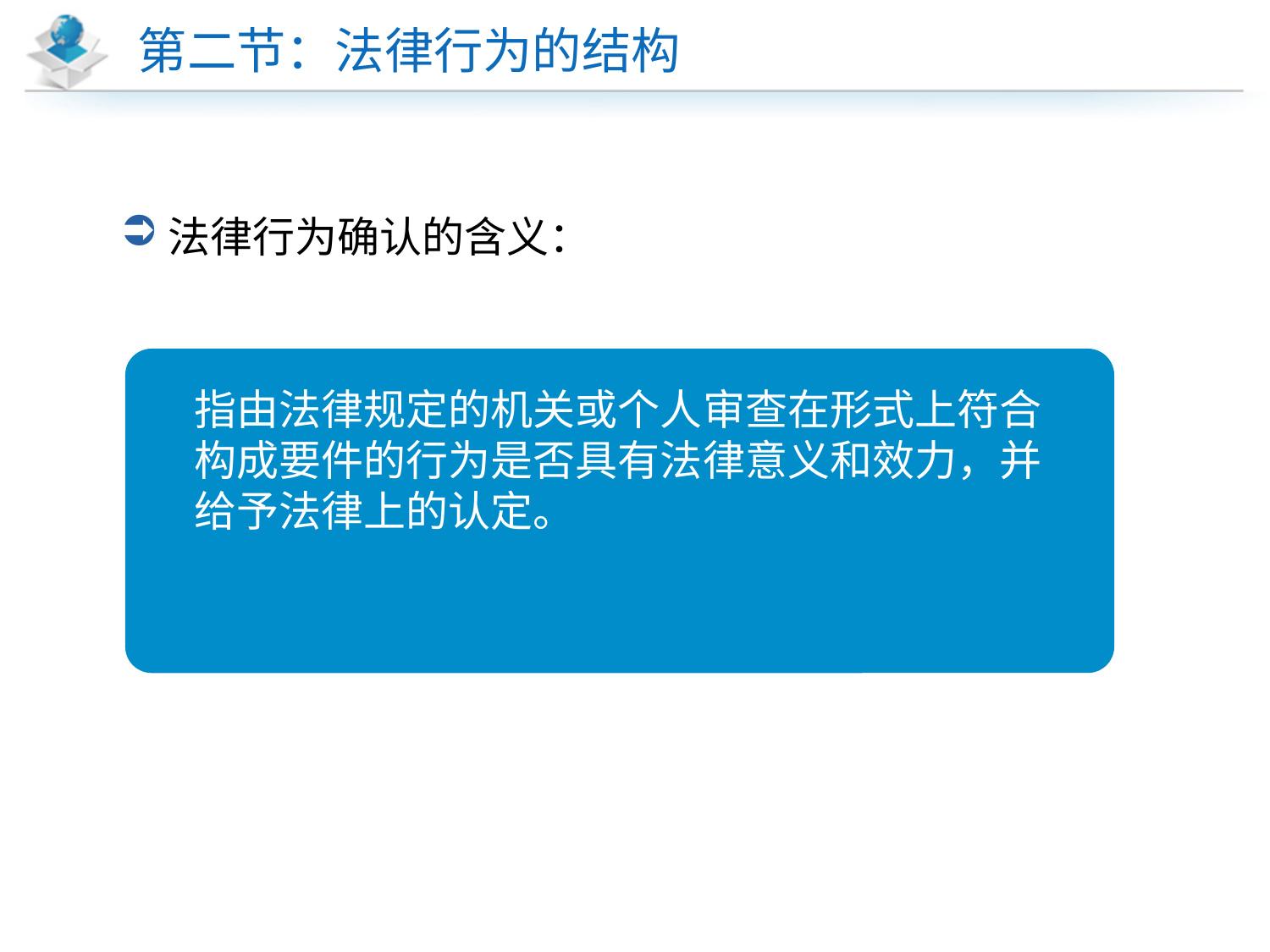

# 第二节：法律行为的结构
法律行为确认的含义：

指由法律规定的机关或个人审查在形式上符合构成要件的行为是否具有法律意义和效力，并给予法律上的认定。